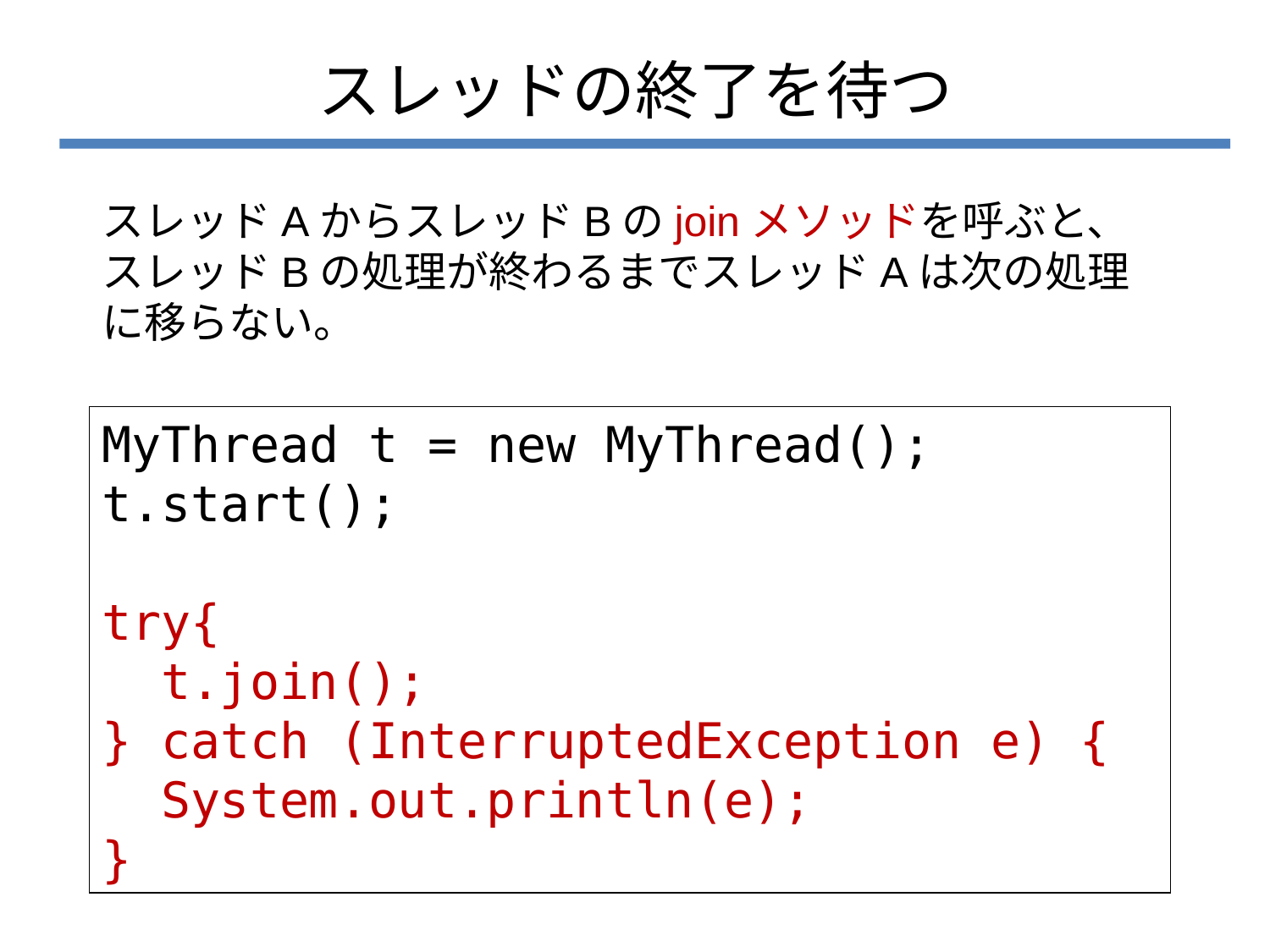

# スレッドの終了を待つ
スレッドAからスレッドBのjoinメソッドを呼ぶと、スレッドBの処理が終わるまでスレッドAは次の処理に移らない。
MyThread t = new MyThread();
t.start();

try{
  t.join();
} catch (InterruptedException e) {
  System.out.println(e);
}